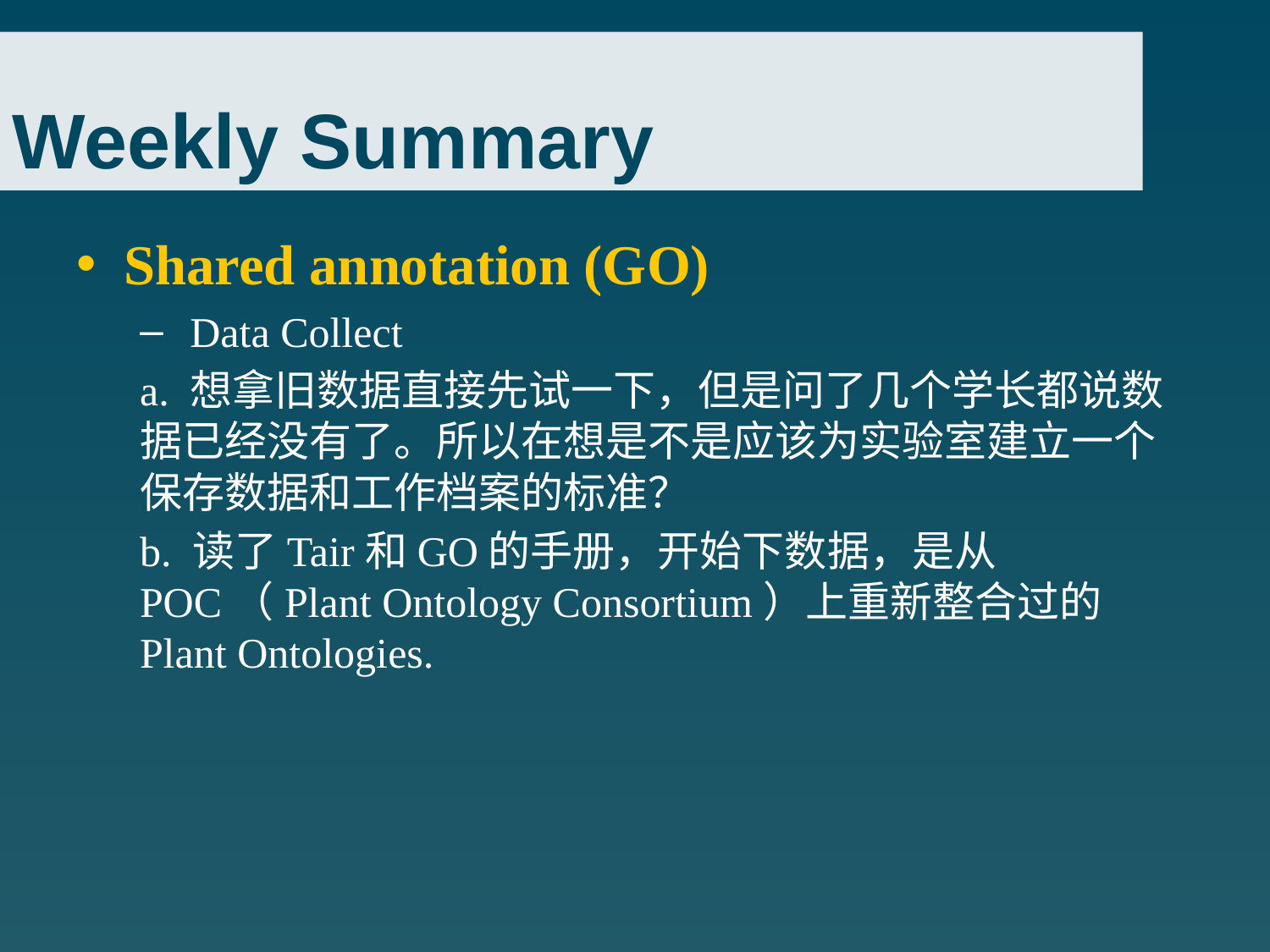

# Weekly Summary
Shared annotation (GO)
 Data Collect
a. 想拿旧数据直接先试一下，但是问了几个学长都说数据已经没有了。所以在想是不是应该为实验室建立一个保存数据和工作档案的标准？
b. 读了Tair和GO的手册，开始下数据，是从POC（Plant Ontology Consortium）上重新整合过的Plant Ontologies.